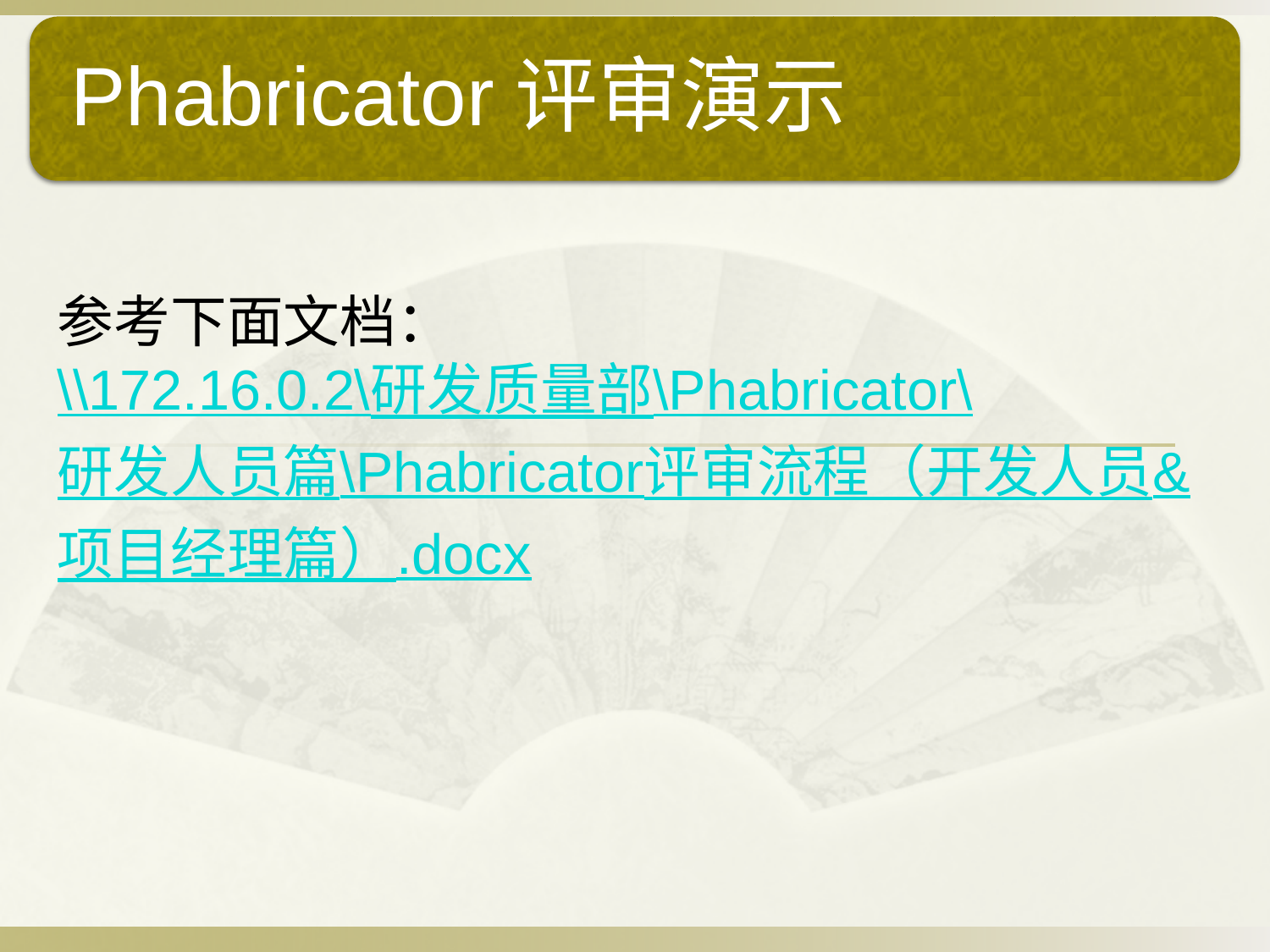

Phabricator评审演示
参考下面文档：
\\172.16.0.2\研发质量部\Phabricator\研发人员篇\Phabricator评审流程（开发人员&项目经理篇）.docx